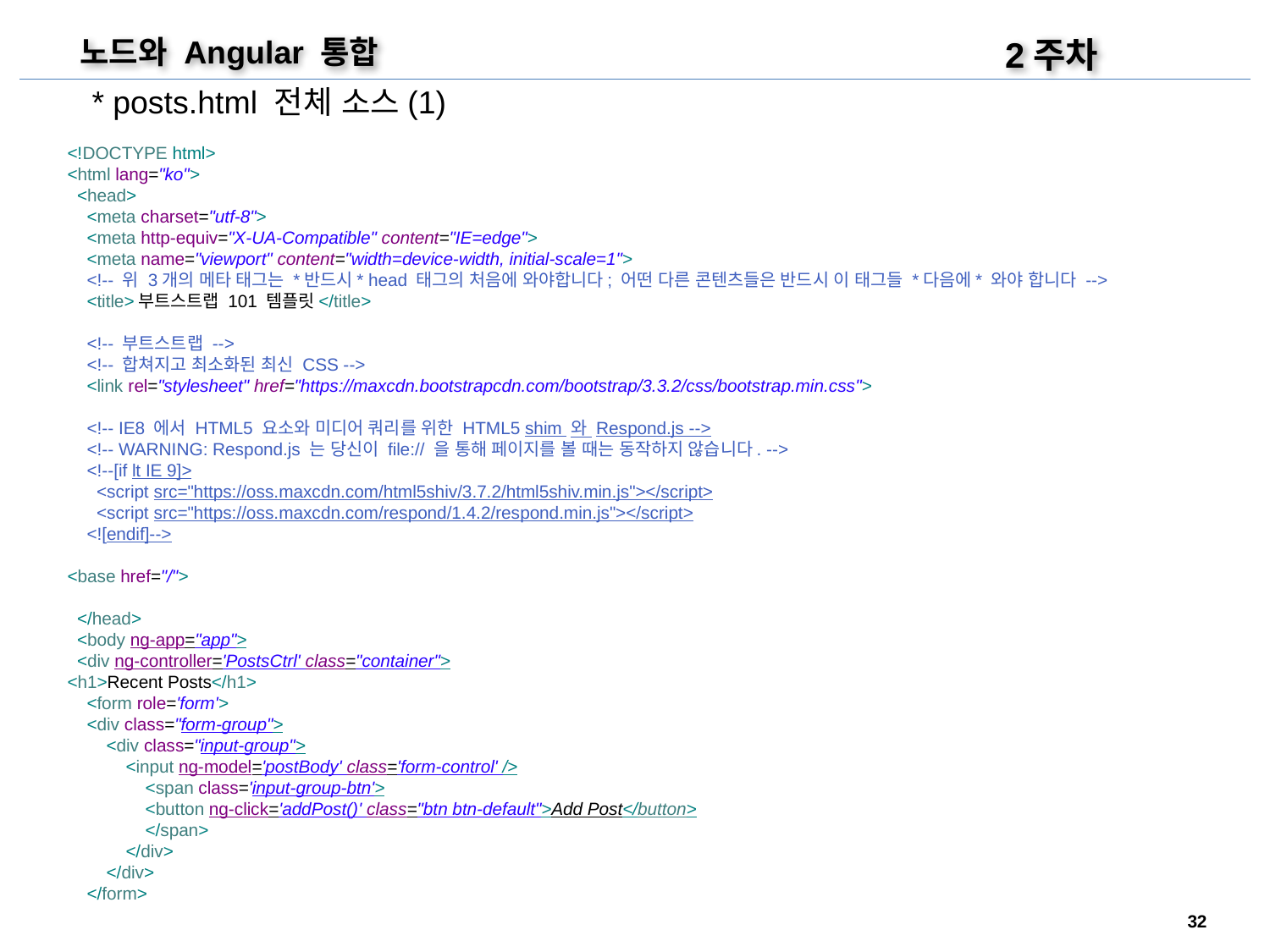

2주차
노드와 Angular 통합
* posts.html 전체 소스(1)
<!DOCTYPE html>
<html lang="ko">
  <head>
    <meta charset="utf-8">
    <meta http-equiv="X-UA-Compatible" content="IE=edge">
    <meta name="viewport" content="width=device-width, initial-scale=1">
    <!-- 위 3개의 메타 태그는 *반드시* head 태그의 처음에 와야합니다; 어떤 다른 콘텐츠들은 반드시 이 태그들 *다음에* 와야 합니다 -->
    <title>부트스트랩 101 템플릿</title>

    <!-- 부트스트랩 -->
    <!-- 합쳐지고 최소화된 최신 CSS -->
    <link rel="stylesheet" href="https://maxcdn.bootstrapcdn.com/bootstrap/3.3.2/css/bootstrap.min.css">

    <!-- IE8 에서 HTML5 요소와 미디어 쿼리를 위한 HTML5 shim 와 Respond.js -->
    <!-- WARNING: Respond.js 는 당신이 file:// 을 통해 페이지를 볼 때는 동작하지 않습니다. -->
    <!--[if lt IE 9]>
      <script src="https://oss.maxcdn.com/html5shiv/3.7.2/html5shiv.min.js"></script>
      <script src="https://oss.maxcdn.com/respond/1.4.2/respond.min.js"></script>
    <![endif]-->

<base href="/">

  </head>
  <body ng-app="app">
  <div ng-controller='PostsCtrl' class="container">
<h1>Recent Posts</h1>
    <form role='form'>
    <div class="form-group">
        <div class="input-group">
            <input ng-model='postBody' class='form-control' />
                <span class='input-group-btn'>
                <button ng-click='addPost()' class="btn btn-default">Add Post</button>
                </span>
            </div>
        </div>
    </form>